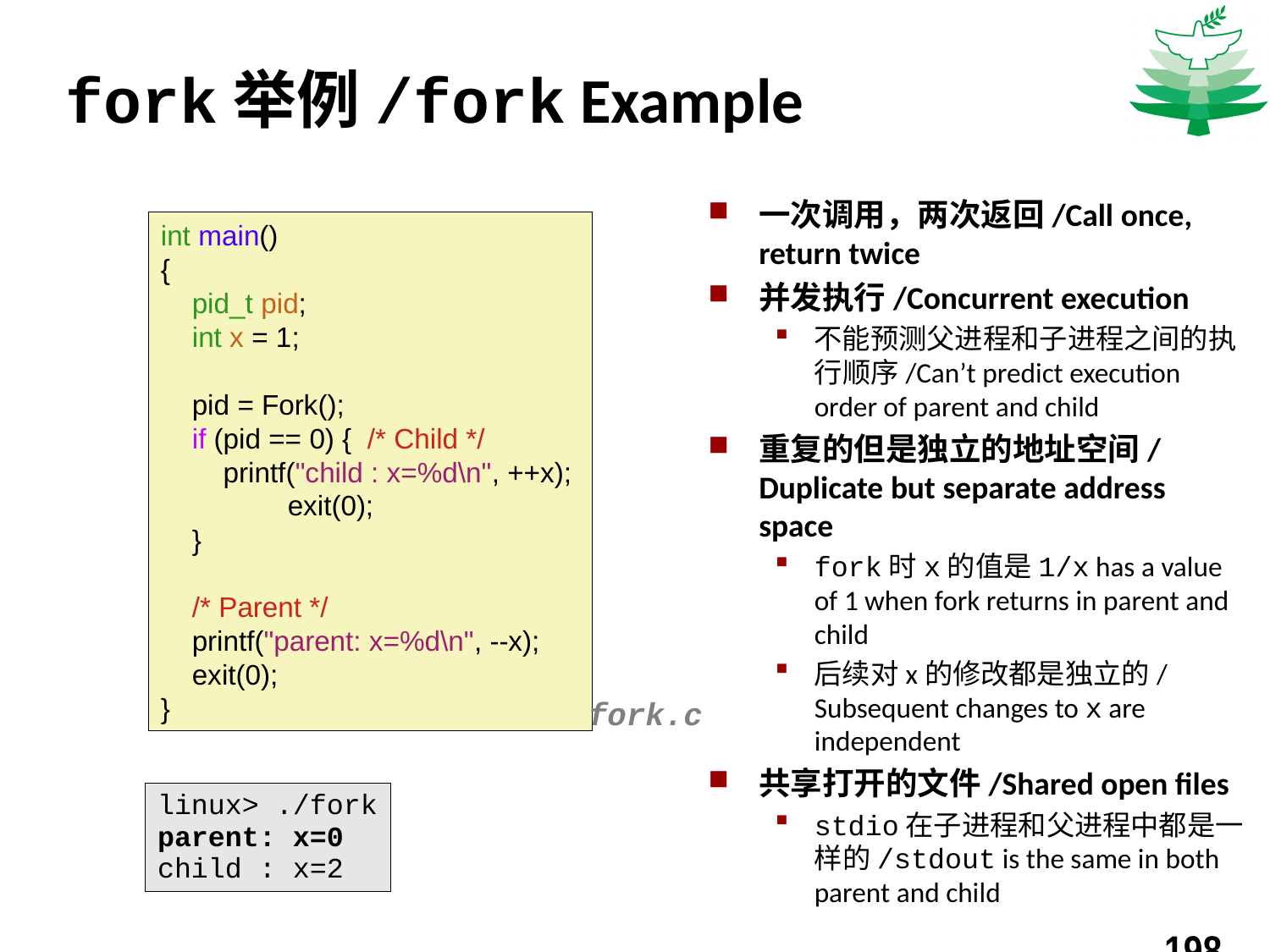

# fork举例/fork Example
一次调用，两次返回/Call once, return twice
并发执行/Concurrent execution
不能预测父进程和子进程之间的执行顺序/Can’t predict execution order of parent and child
重复的但是独立的地址空间/Duplicate but separate address space
fork时x的值是1/x has a value of 1 when fork returns in parent and child
后续对x的修改都是独立的/Subsequent changes to x are independent
共享打开的文件/Shared open files
stdio在子进程和父进程中都是一样的/stdout is the same in both parent and child
int main()
{
    pid_t pid;
    int x = 1;

    pid = Fork();
    if (pid == 0) {  /* Child */
        printf("child : x=%d\n", ++x);
	exit(0);
    }

    /* Parent */
    printf("parent: x=%d\n", --x);
    exit(0);
}
fork.c
linux> ./fork
parent: x=0
child : x=2